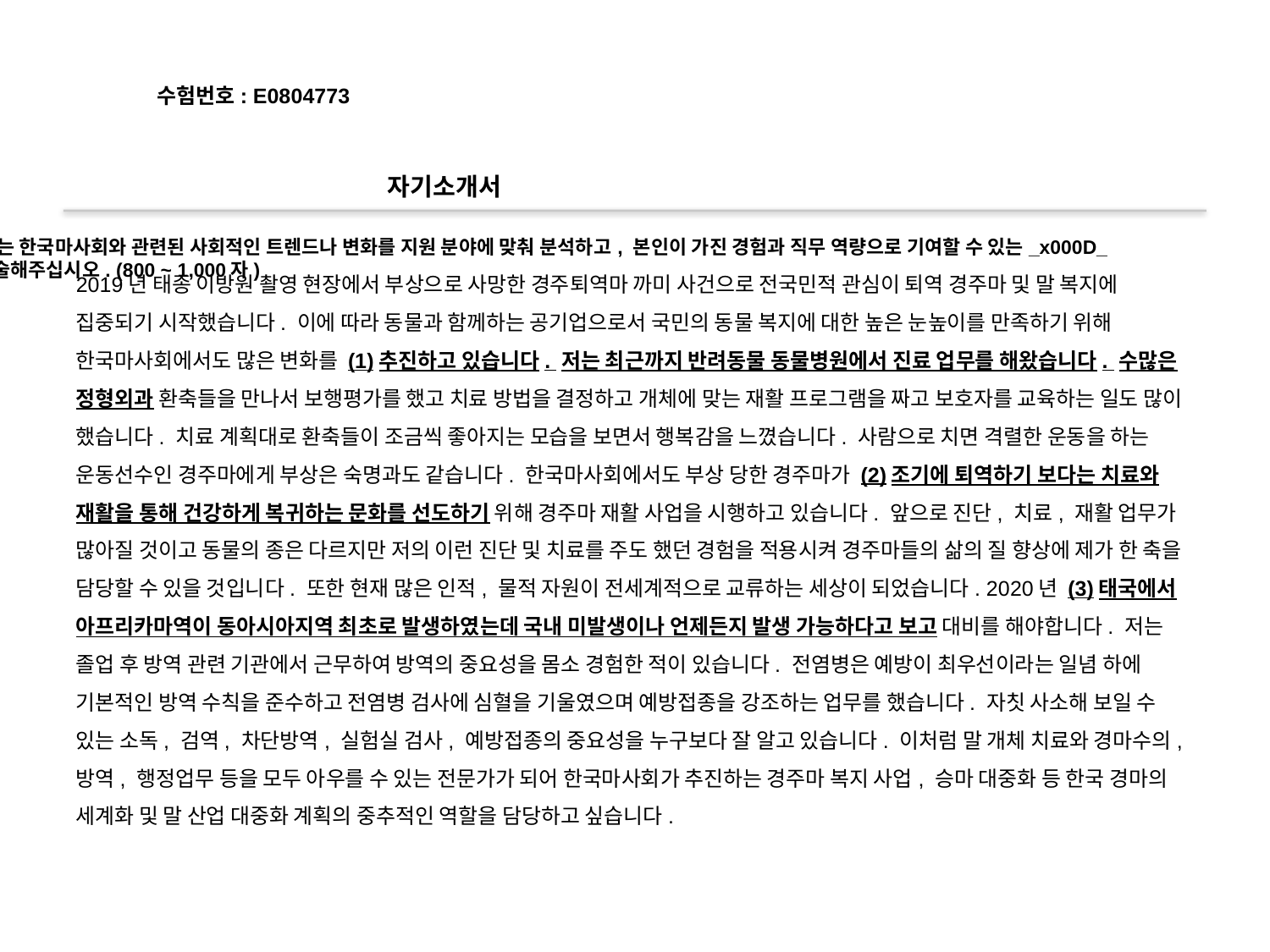

수험번호: E0804773
#

자기소개서

본인이 최근 관심을 갖고 있는 한국마사회와 관련된 사회적인 트렌드나 변화를 지원 분야에 맞춰 분석하고, 본인이 가진 경험과 직무 역량으로 기여할 수 있는_x000D_
바가 무엇인지 자세하게 기술해주십시오. (800 ~ 1,000자)

2019년 태종 이방원 촬영 현장에서 부상으로 사망한 경주퇴역마 까미 사건으로 전국민적 관심이 퇴역 경주마 및 말 복지에 집중되기 시작했습니다. 이에 따라 동물과 함께하는 공기업으로서 국민의 동물 복지에 대한 높은 눈높이를 만족하기 위해 한국마사회에서도 많은 변화를 (1)추진하고 있습니다. 저는 최근까지 반려동물 동물병원에서 진료 업무를 해왔습니다. 수많은 정형외과 환축들을 만나서 보행평가를 했고 치료 방법을 결정하고 개체에 맞는 재활 프로그램을 짜고 보호자를 교육하는 일도 많이 했습니다. 치료 계획대로 환축들이 조금씩 좋아지는 모습을 보면서 행복감을 느꼈습니다. 사람으로 치면 격렬한 운동을 하는 운동선수인 경주마에게 부상은 숙명과도 같습니다. 한국마사회에서도 부상 당한 경주마가 (2)조기에 퇴역하기 보다는 치료와 재활을 통해 건강하게 복귀하는 문화를 선도하기 위해 경주마 재활 사업을 시행하고 있습니다. 앞으로 진단, 치료, 재활 업무가 많아질 것이고 동물의 종은 다르지만 저의 이런 진단 및 치료를 주도 했던 경험을 적용시켜 경주마들의 삶의 질 향상에 제가 한 축을 담당할 수 있을 것입니다. 또한 현재 많은 인적, 물적 자원이 전세계적으로 교류하는 세상이 되었습니다. 2020년 (3)태국에서 아프리카마역이 동아시아지역 최초로 발생하였는데 국내 미발생이나 언제든지 발생 가능하다고 보고 대비를 해야합니다. 저는 졸업 후 방역 관련 기관에서 근무하여 방역의 중요성을 몸소 경험한 적이 있습니다. 전염병은 예방이 최우선이라는 일념 하에 기본적인 방역 수칙을 준수하고 전염병 검사에 심혈을 기울였으며 예방접종을 강조하는 업무를 했습니다. 자칫 사소해 보일 수 있는 소독, 검역, 차단방역, 실험실 검사, 예방접종의 중요성을 누구보다 잘 알고 있습니다. 이처럼 말 개체 치료와 경마수의, 방역, 행정업무 등을 모두 아우를 수 있는 전문가가 되어 한국마사회가 추진하는 경주마 복지 사업, 승마 대중화 등 한국 경마의 세계화 및 말 산업 대중화 계획의 중추적인 역할을 담당하고 싶습니다.

자기소개서 기반 면접 질문 제안

(1) 경주마 복지에 대한 한국마사회의 구체적인 변화 추진 방안은 무엇인가요?
(2) 경주마의 재활 사업에서 당신이 기여할 수 있는 구체적 방안은 무엇이라고 생각하나요?
(3) 아프리카마역 발생에 대비해 한국마사회에서 필요한 방역 조치는 무엇일까요?